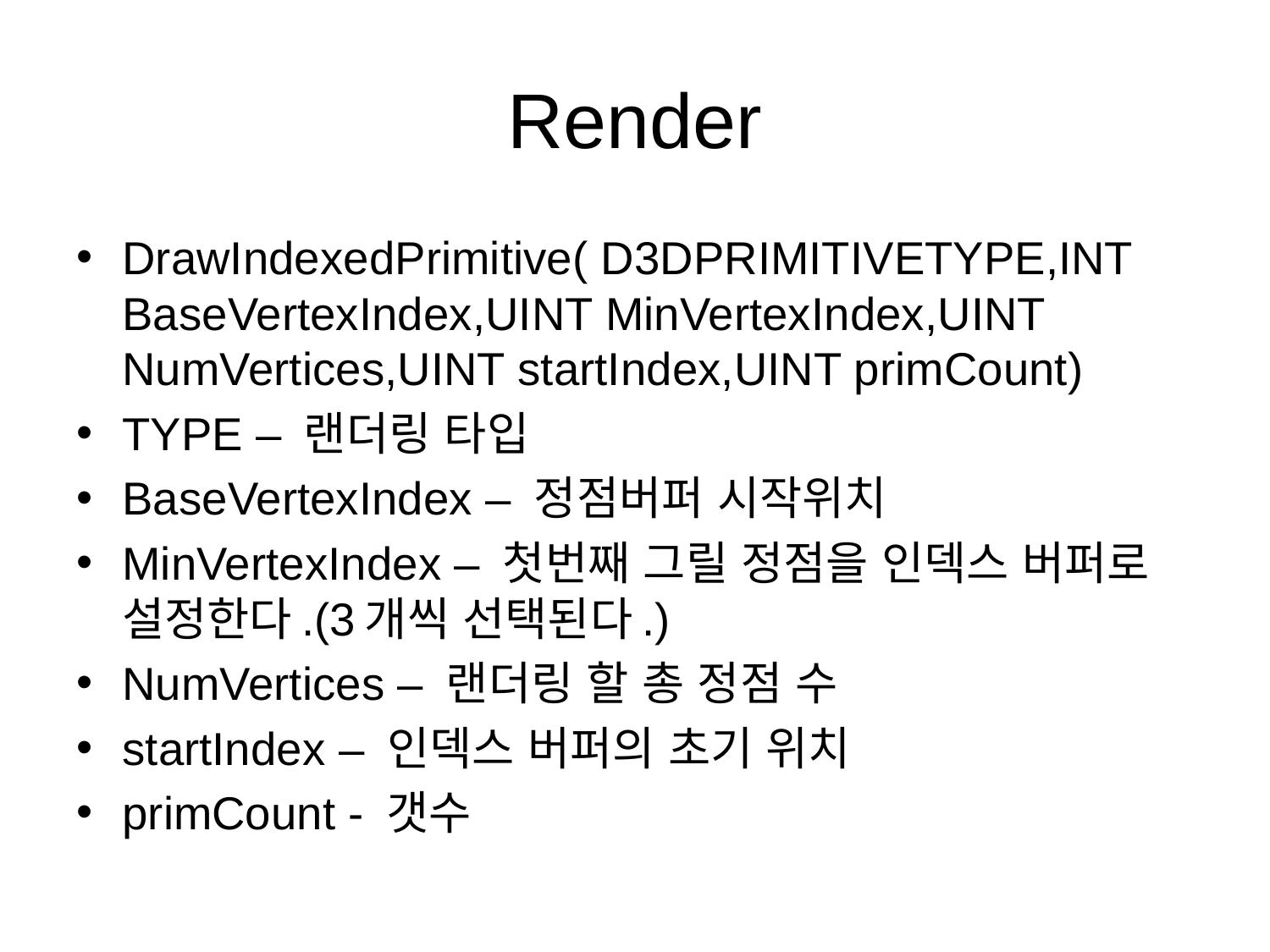

# Render
DrawIndexedPrimitive( D3DPRIMITIVETYPE,INT BaseVertexIndex,UINT MinVertexIndex,UINT NumVertices,UINT startIndex,UINT primCount)
TYPE – 랜더링 타입
BaseVertexIndex – 정점버퍼 시작위치
MinVertexIndex – 첫번째 그릴 정점을 인덱스 버퍼로 설정한다.(3개씩 선택된다.)
NumVertices – 랜더링 할 총 정점 수
startIndex – 인덱스 버퍼의 초기 위치
primCount - 갯수